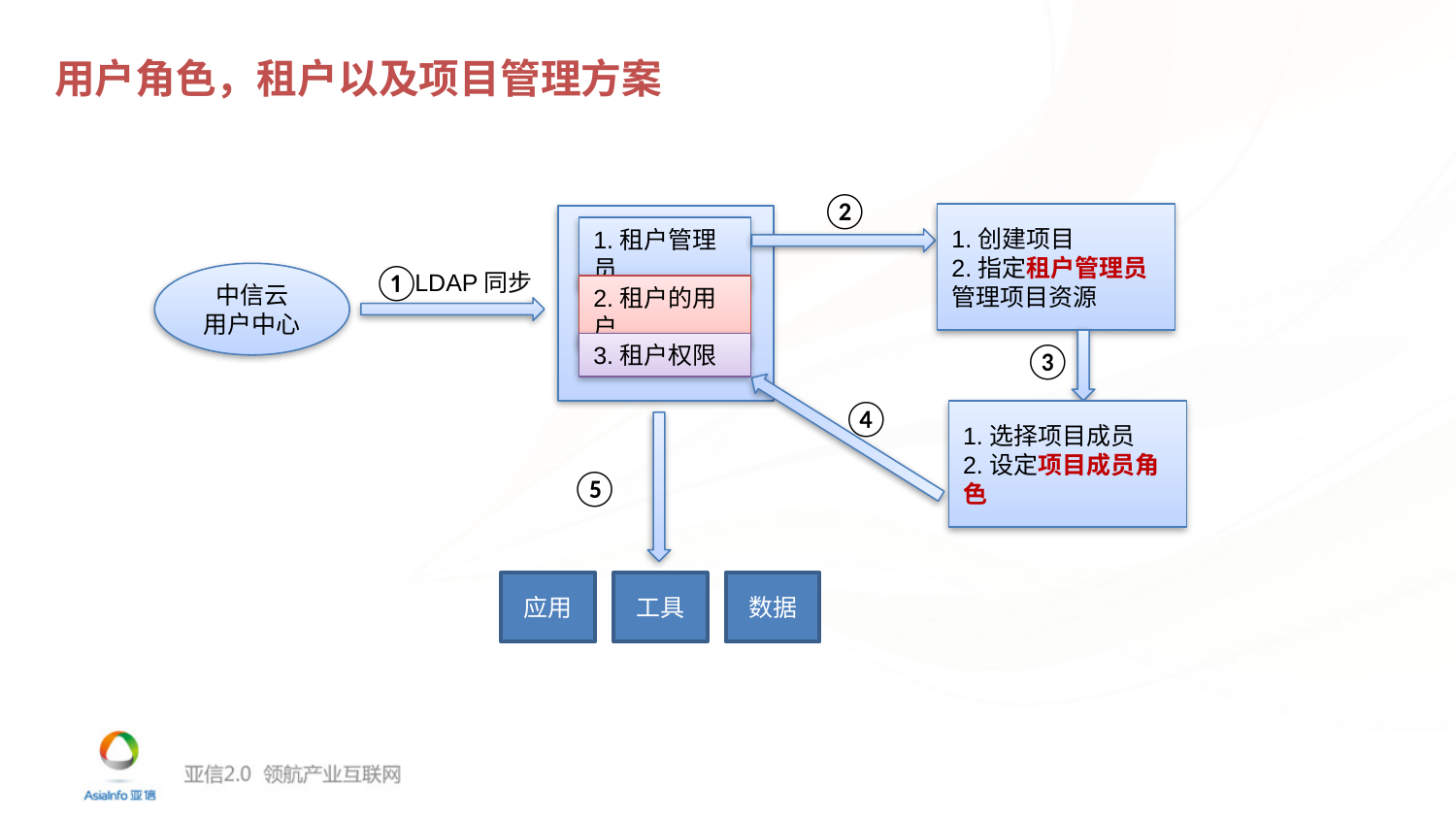

用户角色，租户以及项目管理方案
②
1.创建项目
2.指定租户管理员管理项目资源

1.租户管理员

①
LDAP同步
中信云
用户中心
2.租户的用户

③
3.租户权限
④
1.选择项目成员
2.设定项目成员角色

⑤
应用
工具
数据